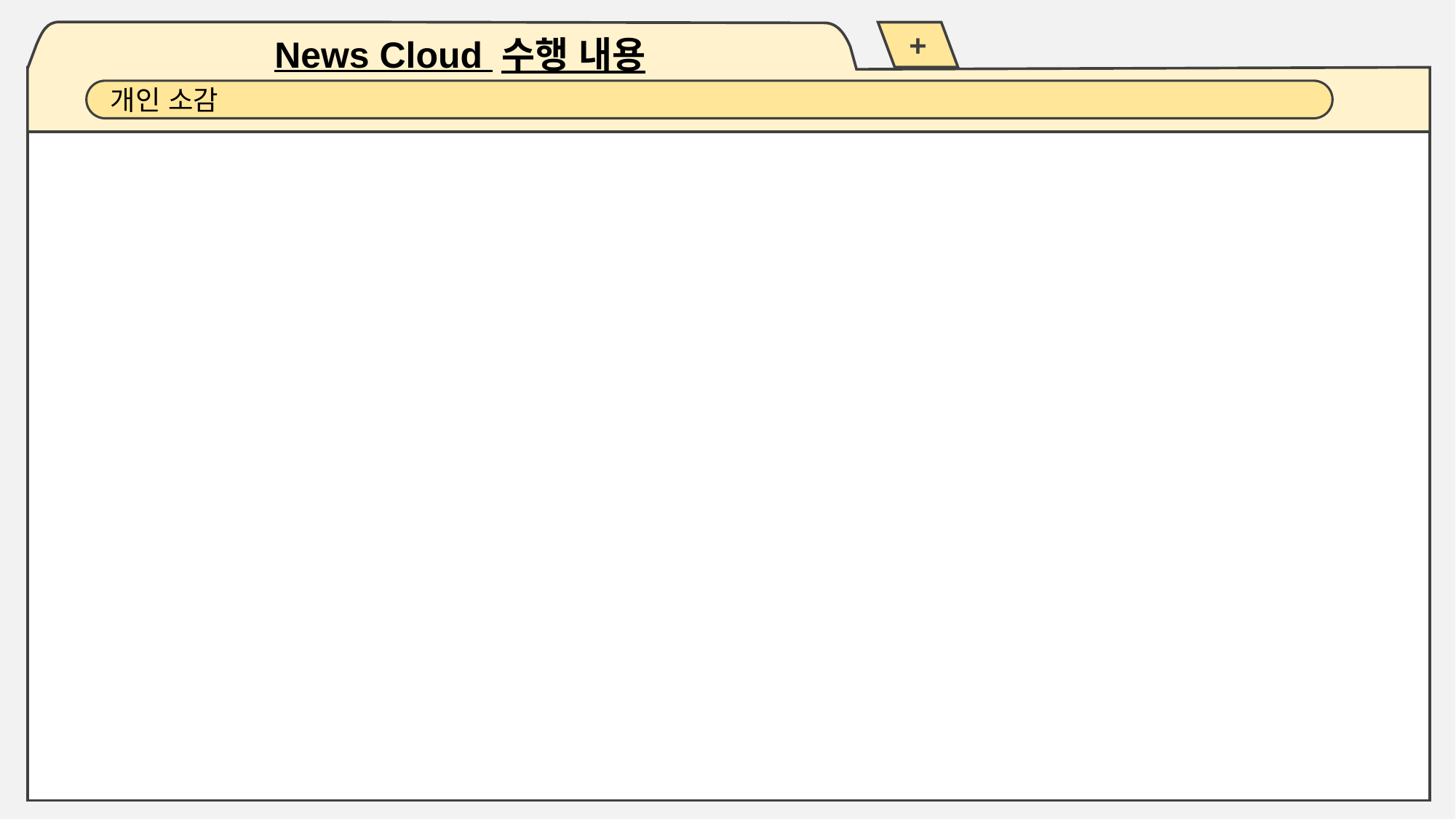

+
News Cloud 수행 내용
개인 소감